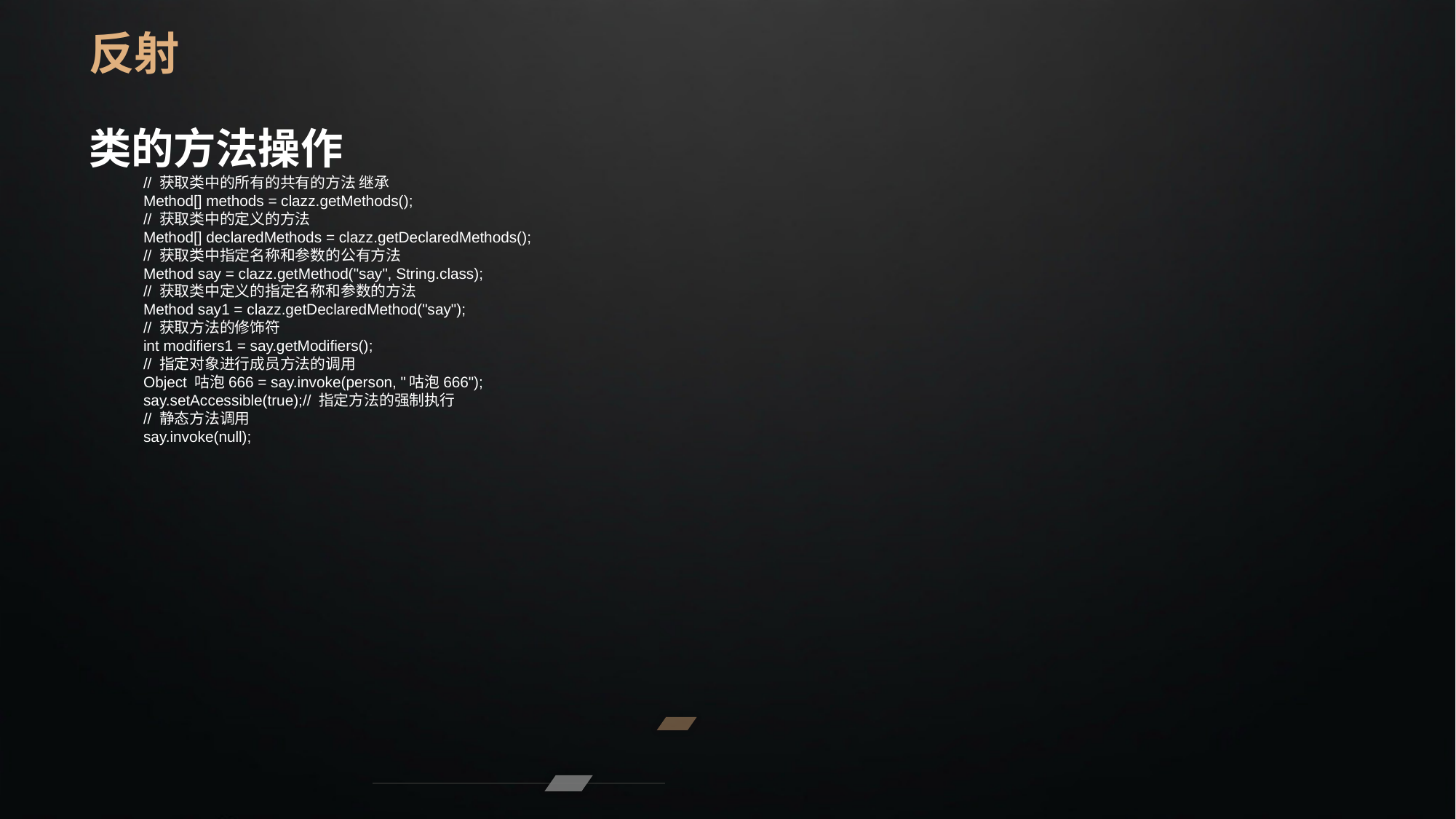

反射
类的方法操作
// 获取类中的所有的共有的方法 继承
Method[] methods = clazz.getMethods();
// 获取类中的定义的方法
Method[] declaredMethods = clazz.getDeclaredMethods();
// 获取类中指定名称和参数的公有方法
Method say = clazz.getMethod("say", String.class);
// 获取类中定义的指定名称和参数的方法
Method say1 = clazz.getDeclaredMethod("say");
// 获取方法的修饰符
int modifiers1 = say.getModifiers();
// 指定对象进行成员方法的调用
Object 咕泡666 = say.invoke(person, "咕泡666");
say.setAccessible(true);// 指定方法的强制执行
// 静态方法调用
say.invoke(null);